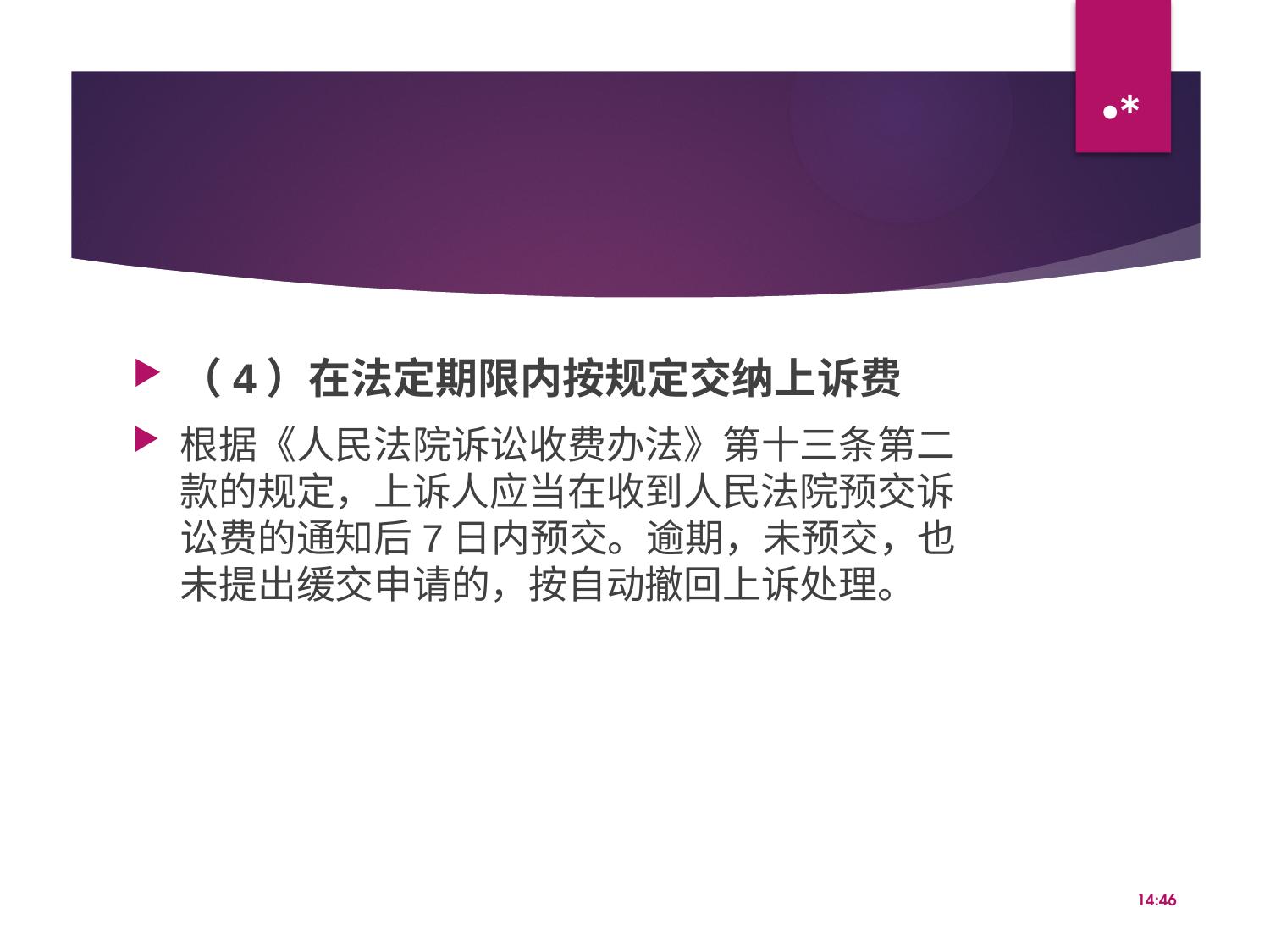

*
#
（4）在法定期限内按规定交纳上诉费
根据《人民法院诉讼收费办法》第十三条第二款的规定，上诉人应当在收到人民法院预交诉讼费的通知后7日内预交。逾期，未预交，也未提出缓交申请的，按自动撤回上诉处理。

14:46